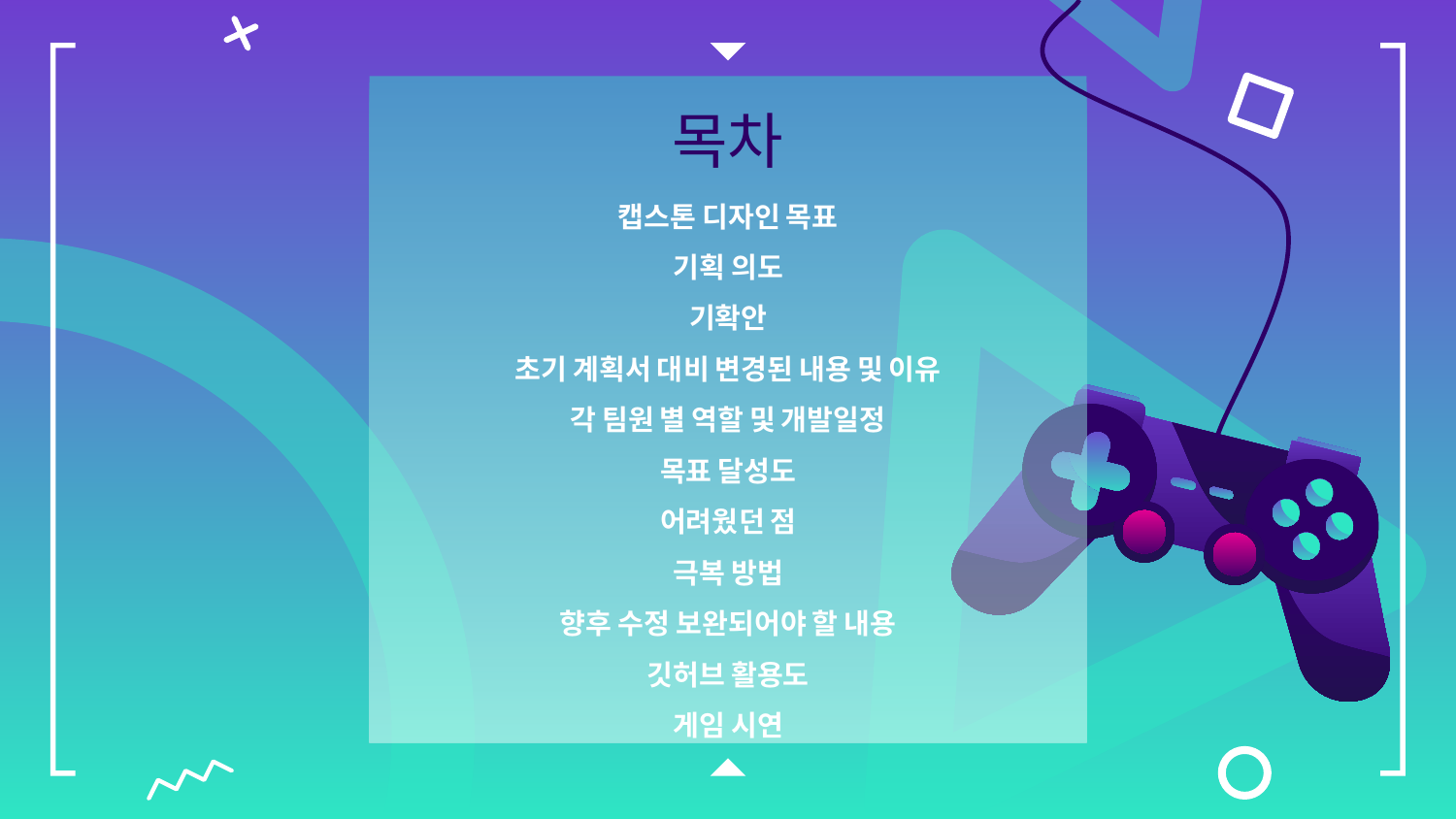

# 목차
캡스톤 디자인 목표
기획 의도
기확안
초기 계획서 대비 변경된 내용 및 이유
각 팀원 별 역할 및 개발일정
목표 달성도
어려웠던 점
극복 방법
향후 수정 보완되어야 할 내용
깃허브 활용도
게임 시연